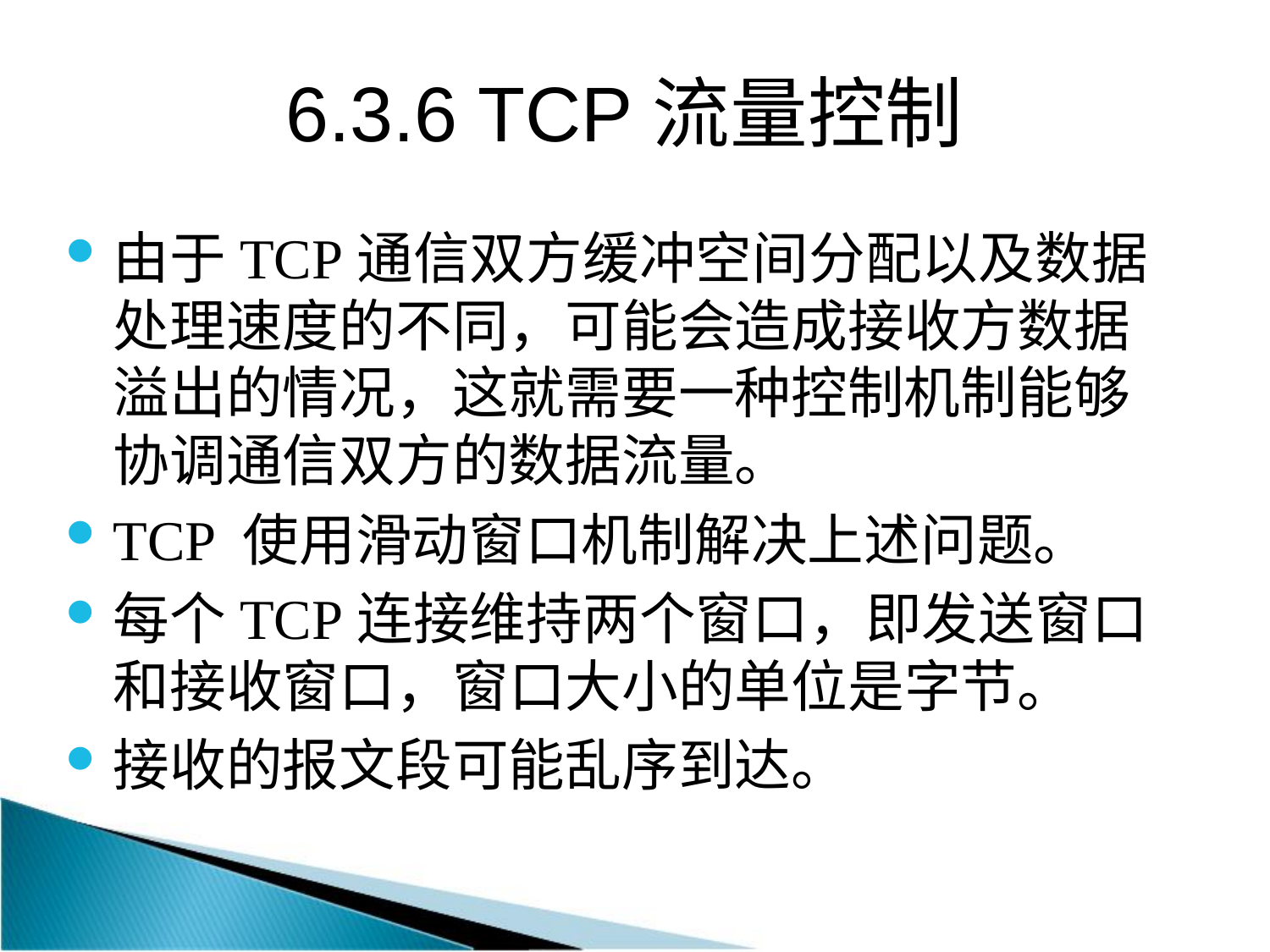

# 6.3.6 TCP流量控制
由于TCP通信双方缓冲空间分配以及数据处理速度的不同，可能会造成接收方数据溢出的情况，这就需要一种控制机制能够协调通信双方的数据流量。
TCP 使用滑动窗口机制解决上述问题。
每个TCP连接维持两个窗口，即发送窗口和接收窗口，窗口大小的单位是字节。
接收的报文段可能乱序到达。